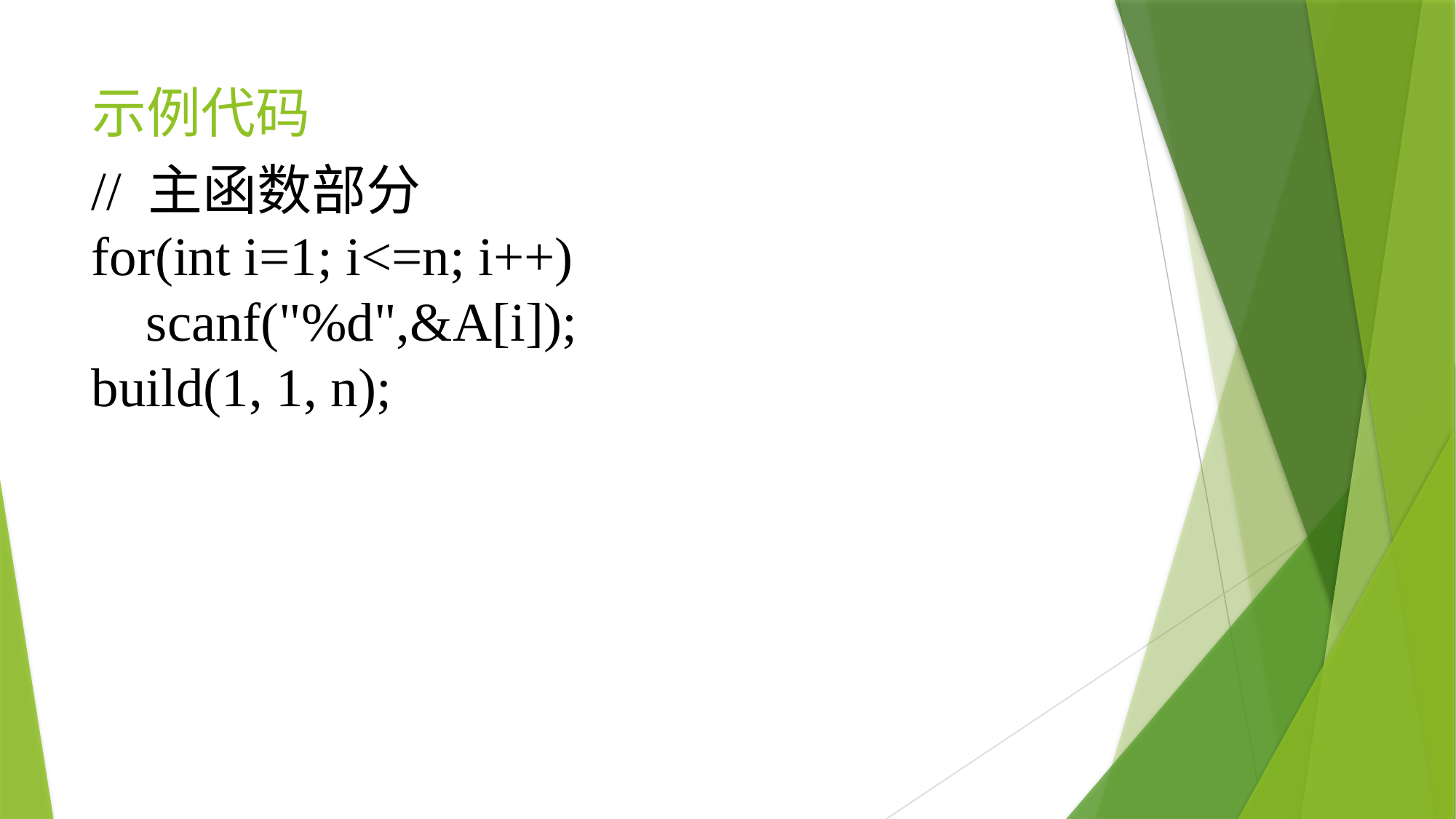

# 示例代码
// 主函数部分
for(int i=1; i<=n; i++)
    scanf("%d",&A[i]);
build(1, 1, n);